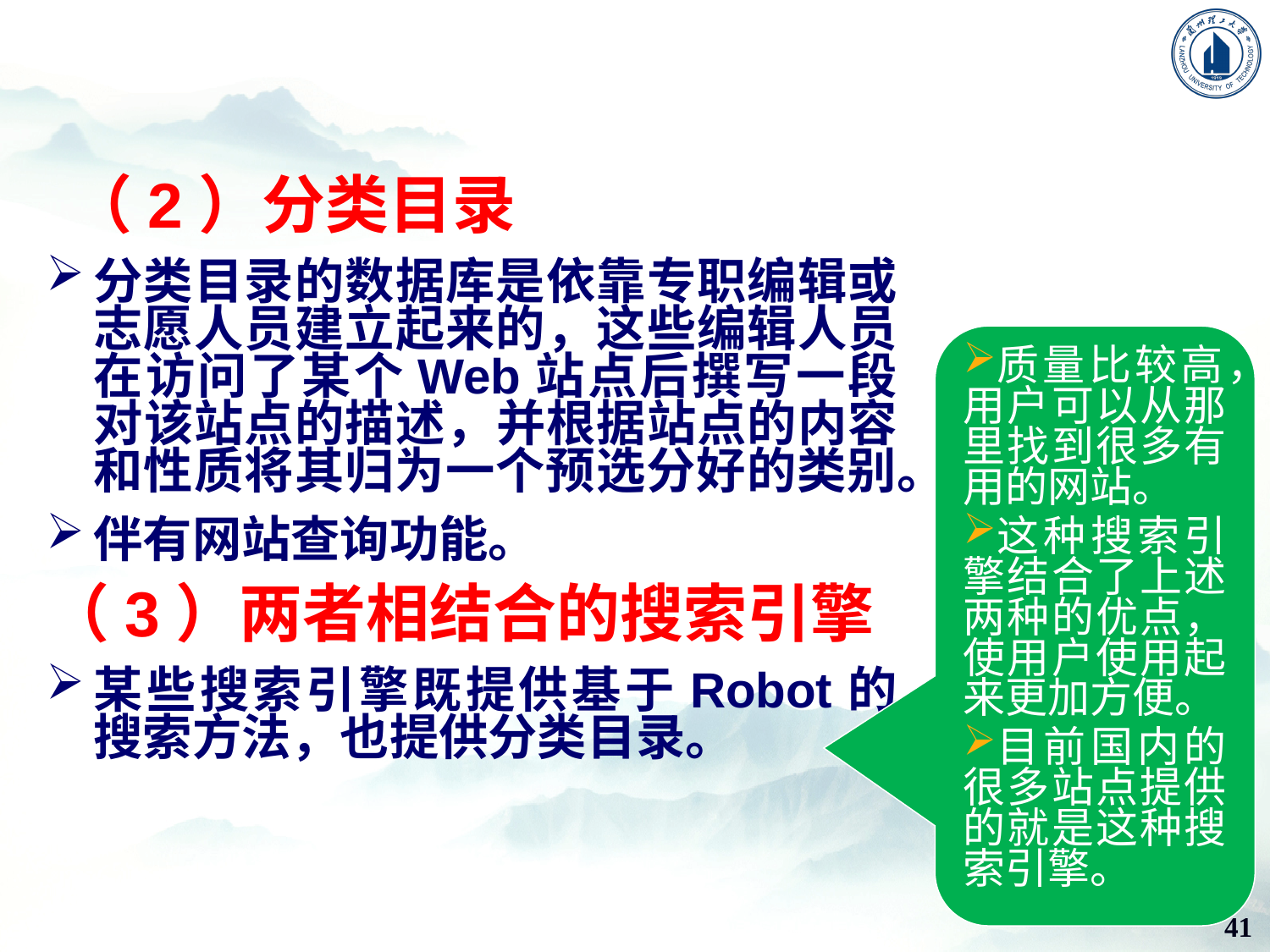

（2）分类目录
分类目录的数据库是依靠专职编辑或志愿人员建立起来的，这些编辑人员在访问了某个Web站点后撰写一段对该站点的描述，并根据站点的内容和性质将其归为一个预选分好的类别。
伴有网站查询功能。
（3）两者相结合的搜索引擎
某些搜索引擎既提供基于Robot的搜索方法，也提供分类目录。
质量比较高，用户可以从那里找到很多有用的网站。
这种搜索引擎结合了上述两种的优点，使用户使用起来更加方便。
目前国内的很多站点提供的就是这种搜索引擎。
41